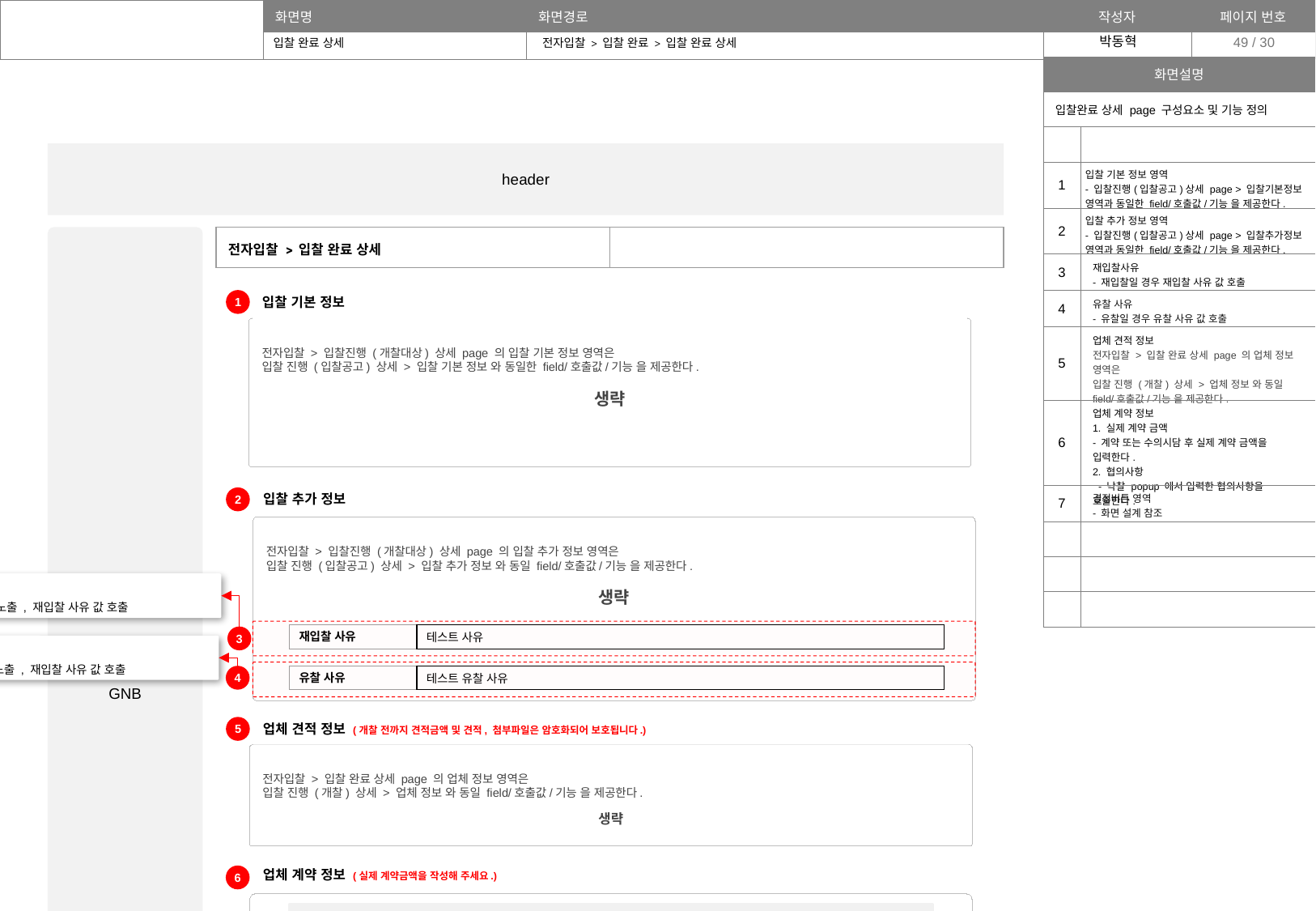

49
입찰 완료 상세
전자입찰 > 입찰 완료 > 입찰 완료 상세
| 화면설명 |  |
| --- | --- |
| 입찰완료 상세 page 구성요소 및 기능 정의 |  |
|  |  |
| 1 | 입찰 기본 정보 영역 - 입찰진행(입찰공고)상세 page > 입찰기본정보 영역과 동일한 field/호출값/기능 을 제공한다. |
| 2 | 입찰 추가 정보 영역 - 입찰진행(입찰공고)상세 page > 입찰추가정보 영역과 동일한 field/호출값/기능 을 제공한다. |
| 3 | 재입찰사유 - 재입찰일 경우 재입찰 사유 값 호출 |
| 4 | 유찰 사유 - 유찰일 경우 유찰 사유 값 호출 |
| 5 | 업체 견적 정보 전자입찰 > 입찰 완료 상세 page 의 업체 정보 영역은 입찰 진행 (개찰) 상세 > 업체 정보 와 동일 field/호출값/기능 을 제공한다. |
| 6 | 업체 계약 정보 1. 실제 계약 금액 - 계약 또는 수의시담 후 실제 계약 금액을 입력한다. 2. 협의사항 - 낙찰 popup 에서 입력한 협의사항을 호출한다. |
| 7 | 결정버튼 영역 - 화면 설계 참조 |
|  |  |
|  |  |
|  |  |
header
GNB
| 전자입찰 > 입찰 완료 상세 |  |
| --- | --- |
입찰 기본 정보
1

전자입찰 > 입찰진행 (개찰대상) 상세 page 의 입찰 기본 정보 영역은
입찰 진행 (입찰공고) 상세 > 입찰 기본 정보 와 동일한 field/호출값/기능 을 제공한다.

생략
입찰 추가 정보
2

전자입찰 > 입찰진행 (개찰대상) 상세 page 의 입찰 추가 정보 영역은
입찰 진행 (입찰공고) 상세 > 입찰 추가 정보 와 동일 field/호출값/기능 을 제공한다.

생략
재입찰 일 경우
- 재입찰 field 노출 , 재입찰 사유 값 호출

| 재입찰 사유 | 테스트 사유 |
| --- | --- |
3
재입찰 일 경우
- 재입찰 field 노출 , 재입찰 사유 값 호출

4
| 유찰 사유 | 테스트 유찰 사유 |
| --- | --- |
업체 견적 정보 (개찰 전까지 견적금액 및 견적, 첨부파일은 암호화되어 보호됩니다.)
5

전자입찰 > 입찰 완료 상세 page 의 업체 정보 영역은
입찰 진행 (개찰) 상세 > 업체 정보 와 동일 field/호출값/기능 을 제공한다.

생략

업체 계약 정보 (실제 계약금액을 작성해 주세요.)
6

낙찰 금액과 실제계약금액이 다를 경우 실제 계약금액을 입력합니다.
실제계약금액과 낙찰금액이 같을 경우 입력하지 않아도 됩니다.
낙찰금액과 실제계약금액이 다를 경우 클릭하여 실제 계약금액을 입력해 주십시오
| 낙찰 업체명 | 견적금액 (총액) | 실제 계약 금액 | 담당자 | 협의 사항 |
| --- | --- | --- | --- | --- |
| 테스트협력사01 | KRW 1,200,000,000 |  | 홍길동 | 테스트 협의 사항 |
| 테스트협력사02 | KRW 1,100,000,000 |  | 이순신 | 테스트 협의 사항 |
| 테스트협력사03 | KRW 1,100,000,000 |  | 강감찬 | 테스트 협의 사항 테스 ⋯ |
숫자 입력
저장

말줄임 처리된 cell 에 mouse hover 시 tooltip 호출
- 호출값 : 입찰 진행 (개찰) 상세 > 낙찰 popup > 추가 협의 사항 값

숫자 입력
저장
숫자 입력
저장
테스트 협의 사항 테스트 협의 사항 테스트 협의 사항 테스트 협의 사항 테스트 협의 사항 테스트 협의 사항

7
목록
입찰결과 보고서
footer
입찰결과 보고서 클릭시
입찰결과 보고서 popup 호출

| 입찰결과 보고서 | X |
| --- | --- |
입찰정보

| 입찰번호 | C202401005 |
| --- | --- |
| 입찰명 | CB3호 스퀴즈닙롤 스페어롤 신규구매 件 |
| --- | --- |
| 입찰방식 | 지명경쟁입찰 |
| --- | --- |
| 입찰참가자격 | 테스트 참가 자격 |
| --- | --- |
| 특수조건 | 1. 스쿼즈닙룰 제작 및 성적서 제출 2. 검토 후 현장납품 |
| --- | --- |
| 현장설명일시 | 2024-01-11 15:00 |
| --- | --- |
| 현장설명장소 | 접견실 |
| --- | --- |
| 낙찰자결정방법 | 최저가 |
| --- | --- |
| 입찰일시 | 2024-01-11 13:00 ~ 2024-01-15 15:00 |
| --- | --- |
| 납품조건 | 테스트 납품 조건 |
| --- | --- |
| 금액기준 | VAT 별도 |
| --- | --- |
| 예산금액 | 1,300,000,000 원 |
| --- | --- |
| 입찰담당자 | 강입찰 |
| --- | --- |
| 계열사공유 | 비공유 |
| --- | --- |
투찰 내역
| 2위 | 업체명 | 대표자 | 낙찰금액 | 예산대비 | 구분 |
| --- | --- | --- | --- | --- | --- |
| 1 | 테스트 공급사03 | 강대표 | KRW 1,100,000,000 | 86.4% | 낙찰 |
| 2 | 테스트 공급사02 | 홍길동 | KRW 1,100,000,000 | 86.4% | 낙찰 |
| 3 | 테스트 공급사01 | 이순신 | KRW 1,300,000,000 | 100.0% | 낙찰 |
| 4 | 테스트공급사04 | 을지문덕 | KRW 900,000,000 | 69.0& | 미선정 |
인쇄
닫기